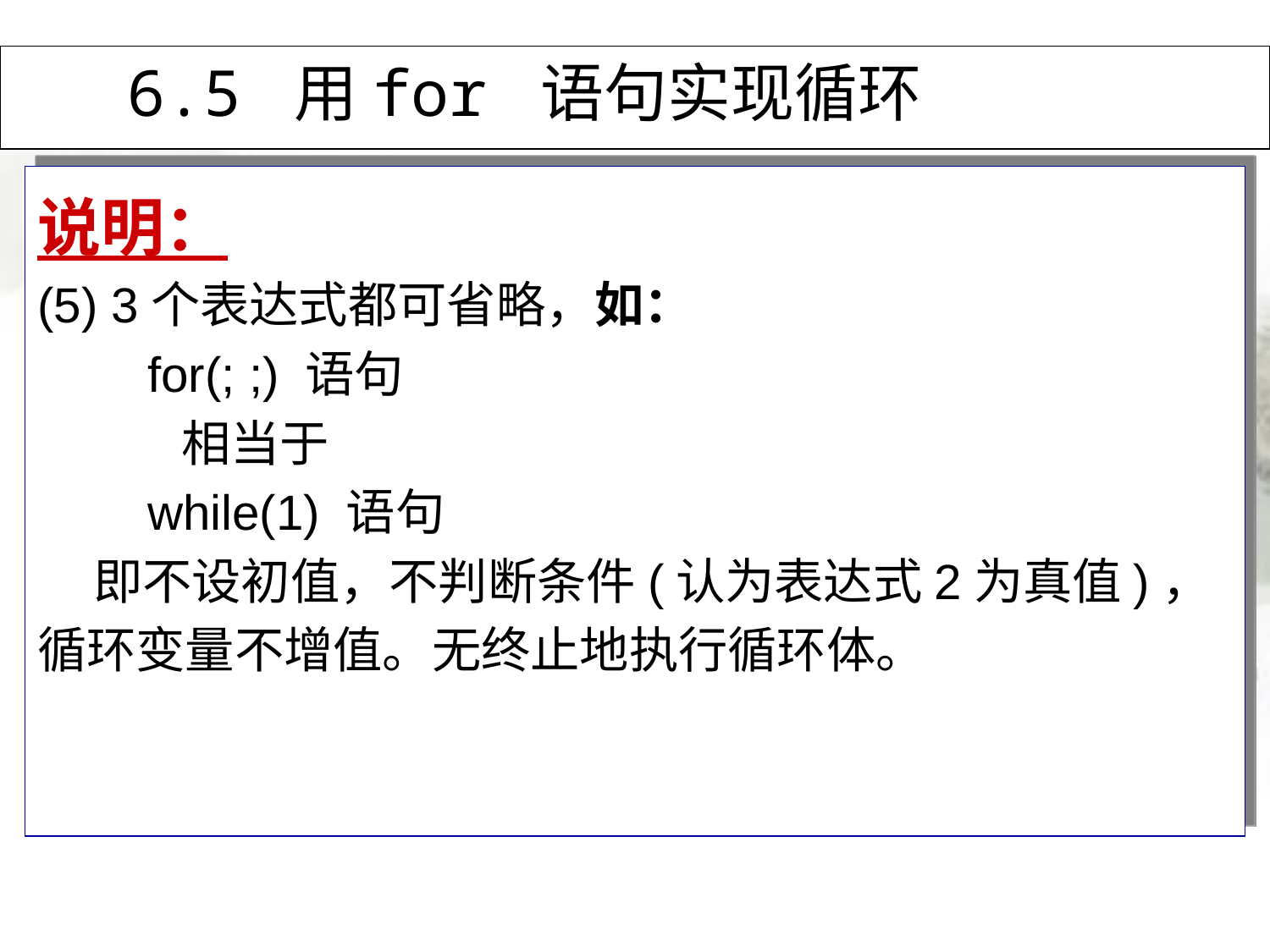

# 6.5 用for 语句实现循环
说明：
(5) 3个表达式都可省略，如：
        for(; ;) 语句
            相当于
        while(1) 语句
    即不设初值，不判断条件(认为表达式2为真值)，
循环变量不增值。无终止地执行循环体。